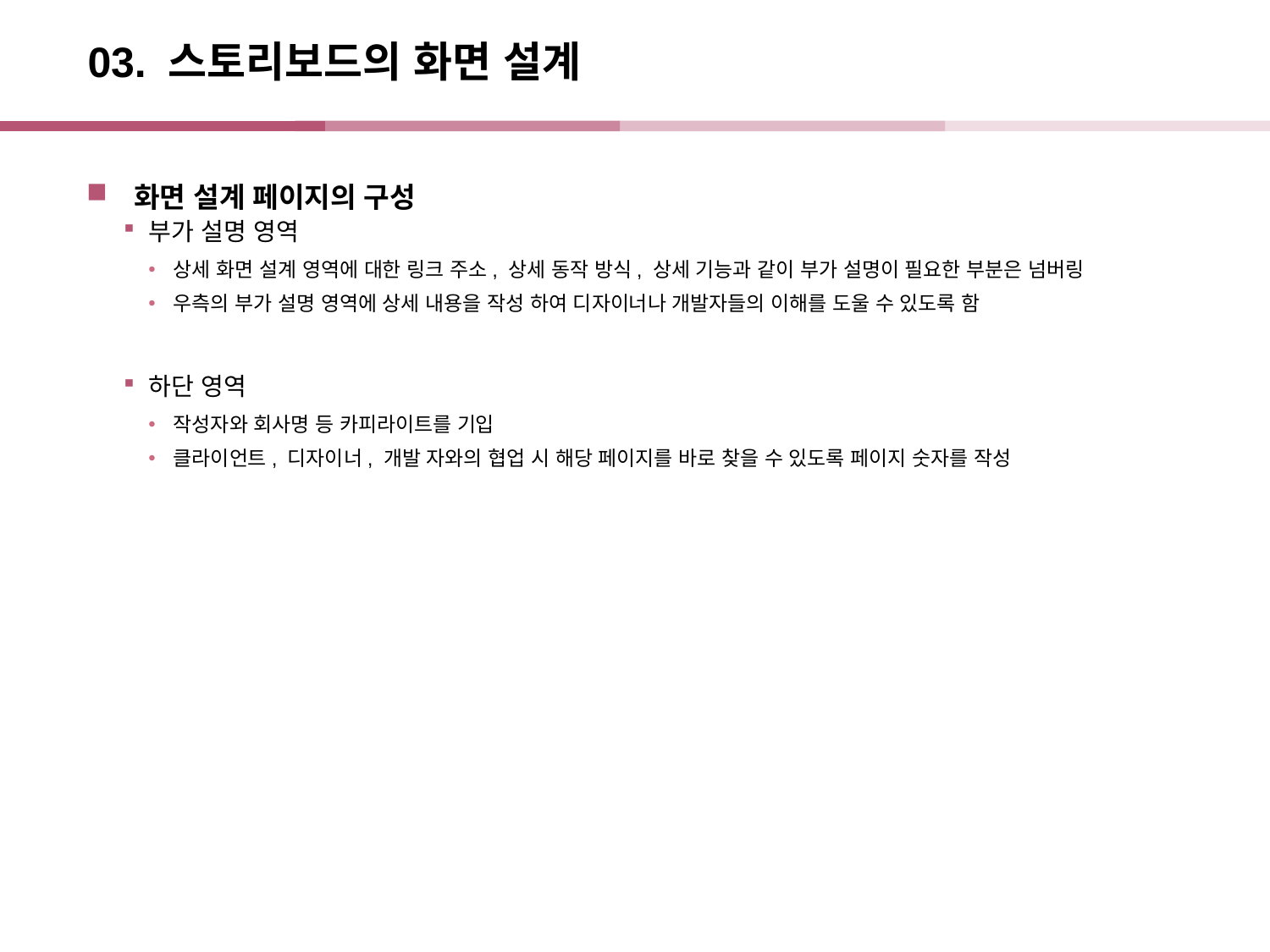

# 03. 스토리보드의 화면 설계
화면 설계 페이지의 구성
부가 설명 영역
상세 화면 설계 영역에 대한 링크 주소, 상세 동작 방식, 상세 기능과 같이 부가 설명이 필요한 부분은 넘버링
우측의 부가 설명 영역에 상세 내용을 작성 하여 디자이너나 개발자들의 이해를 도울 수 있도록 함

하단 영역
작성자와 회사명 등 카피라이트를 기입
클라이언트, 디자이너, 개발 자와의 협업 시 해당 페이지를 바로 찾을 수 있도록 페이지 숫자를 작성